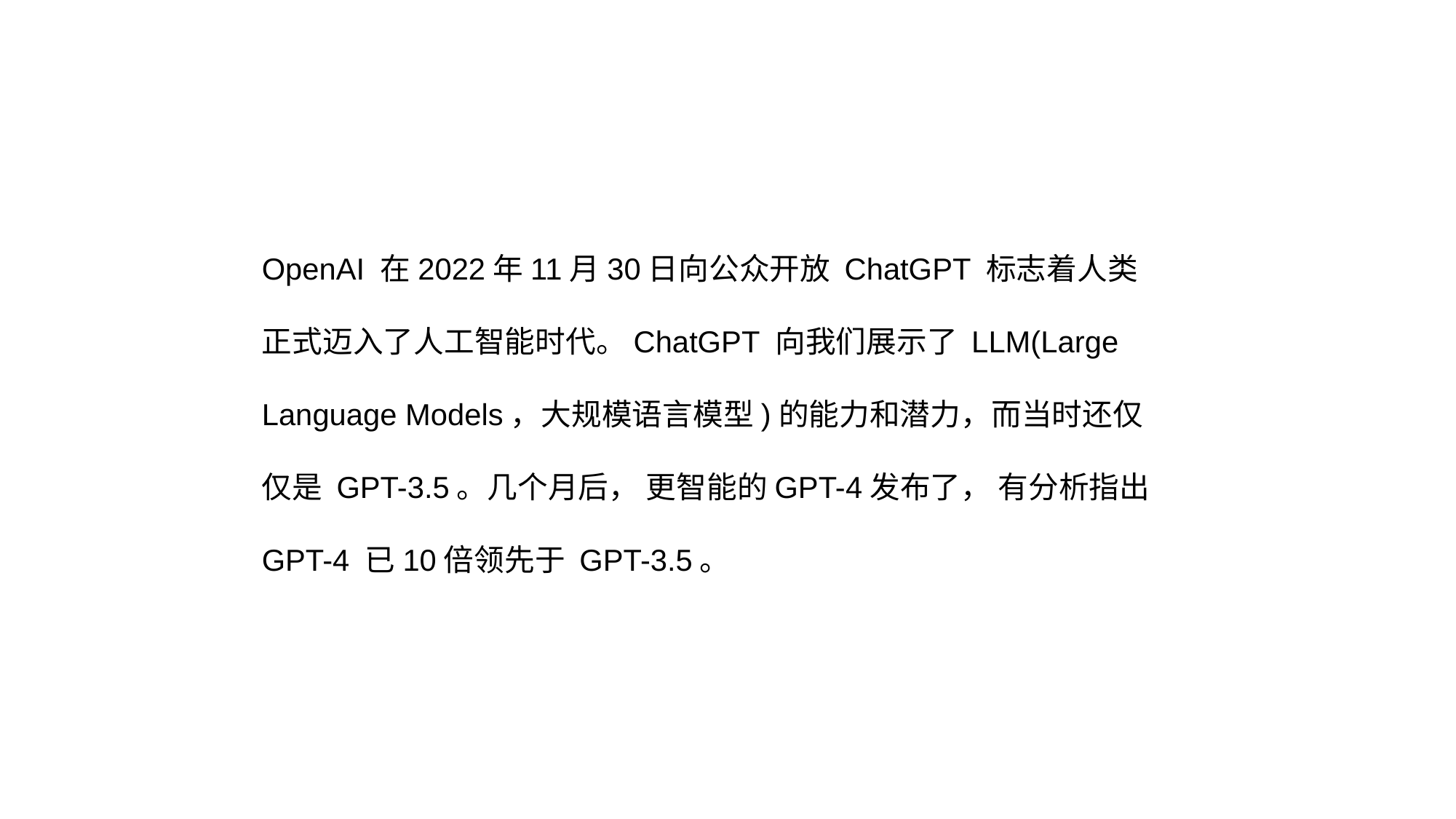

OpenAI 在2022年11月30日向公众开放 ChatGPT 标志着人类正式迈入了人工智能时代。ChatGPT 向我们展示了 LLM(Large Language Models，大规模语言模型)的能力和潜力，而当时还仅仅是 GPT-3.5。几个月后， 更智能的GPT-4发布了， 有分析指出 GPT-4 已10倍领先于 GPT-3.5。